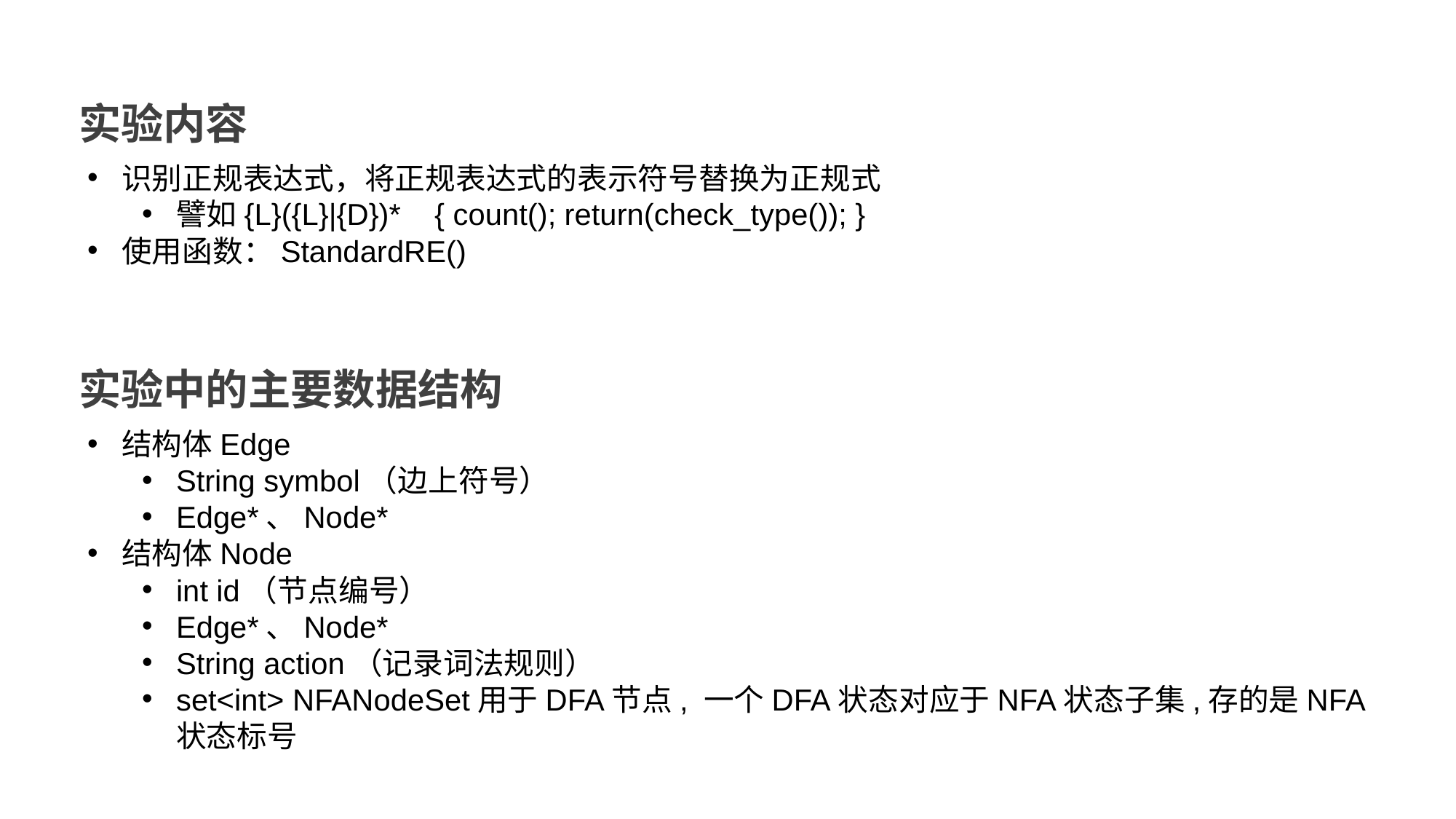

实验内容
识别正规表达式，将正规表达式的表示符号替换为正规式
譬如{L}({L}|{D})*    { count(); return(check_type()); }
使用函数：StandardRE()

实验中的主要数据结构
结构体Edge
String symbol（边上符号）
Edge*、Node*
结构体Node
int id（节点编号）
Edge*、Node*
String action（记录词法规则）
set<int> NFANodeSet用于DFA节点, 一个DFA状态对应于NFA状态子集,存的是NFA状态标号